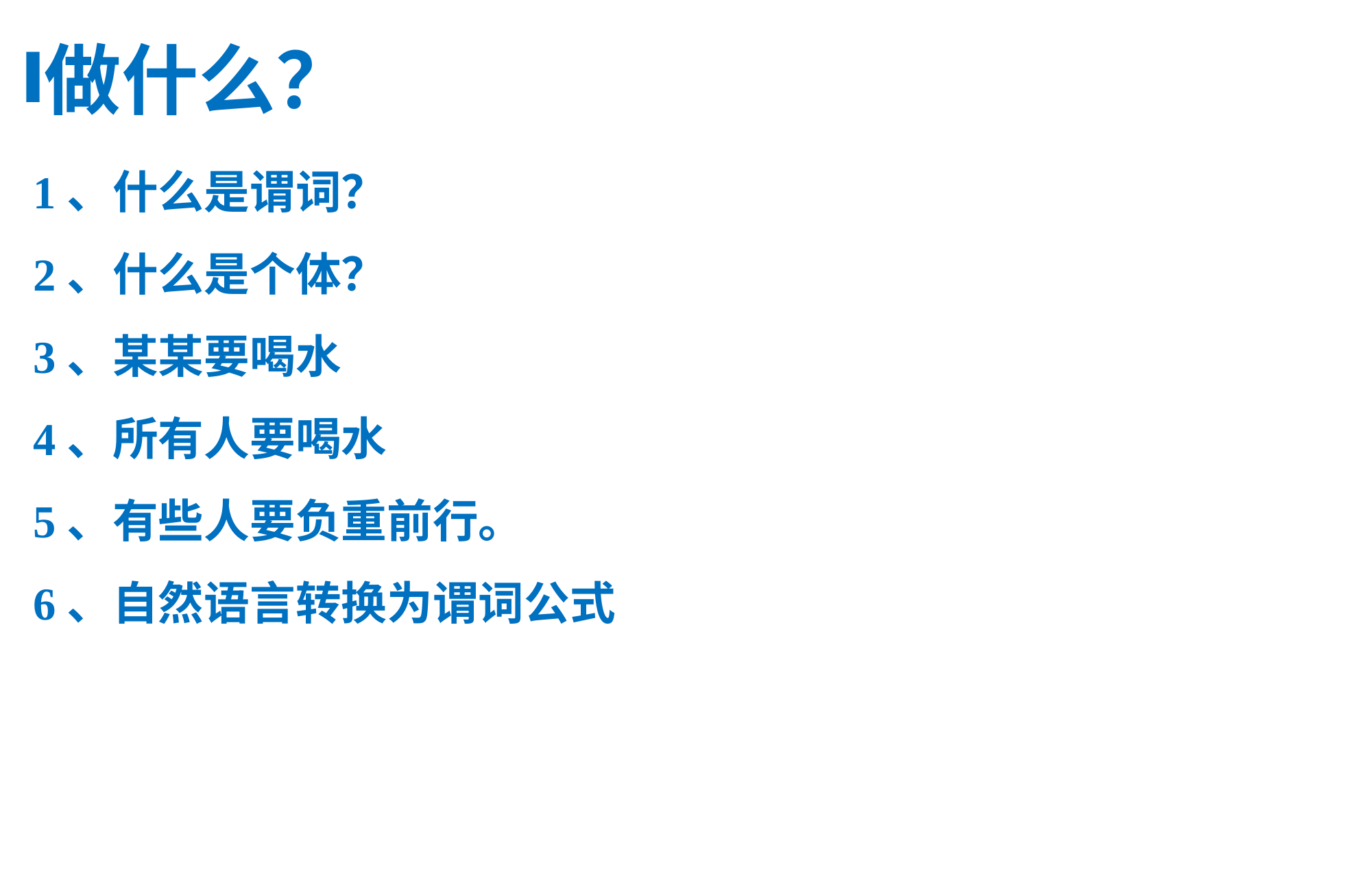

做什么？
1、什么是谓词？
2、什么是个体？
3、某某要喝水
4、所有人要喝水
5、有些人要负重前行。
6、自然语言转换为谓词公式